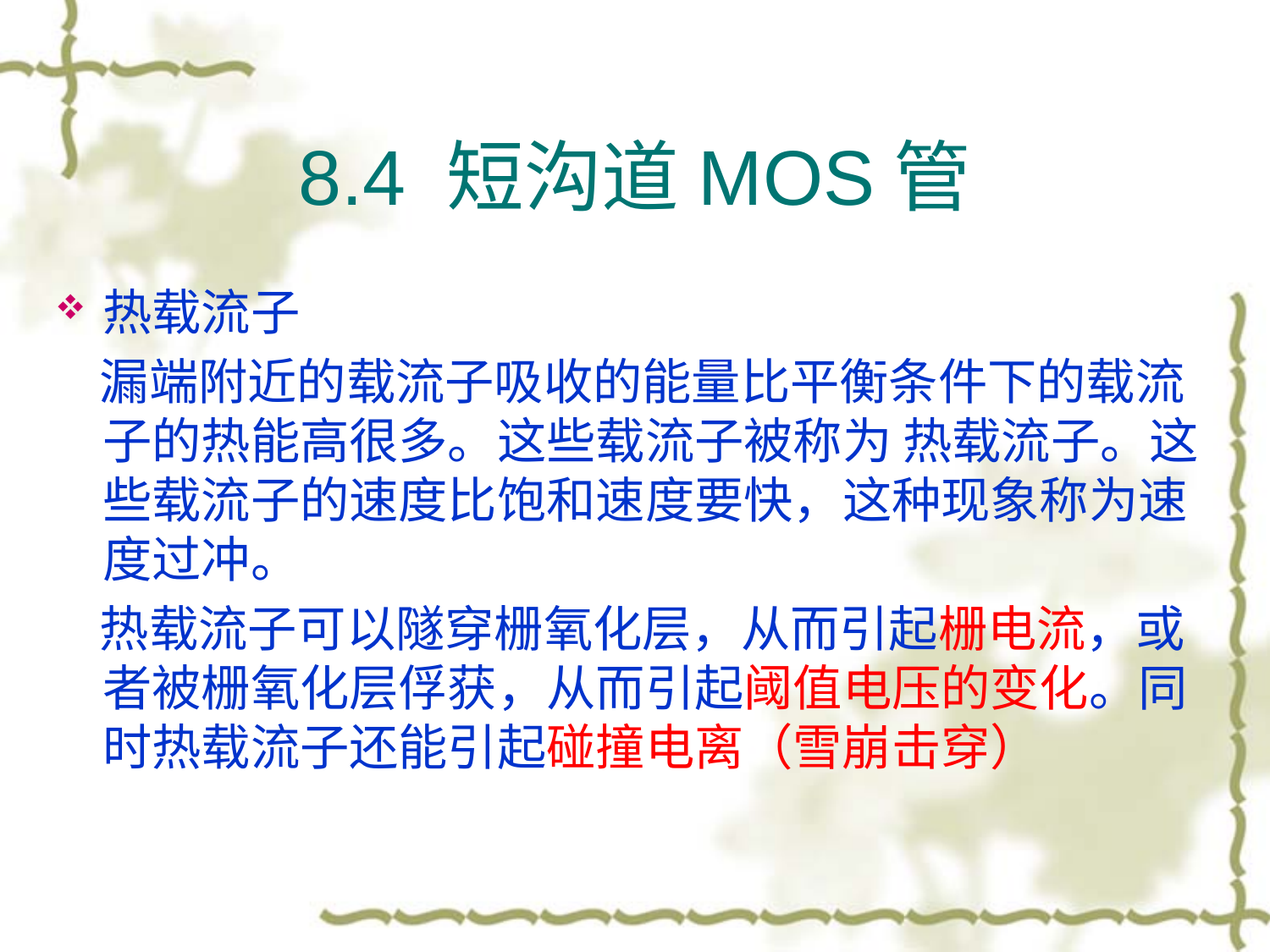

# 8.4 短沟道MOS管
热载流子
   漏端附近的载流子吸收的能量比平衡条件下的载流子的热能高很多。这些载流子被称为 热载流子。这些载流子的速度比饱和速度要快，这种现象称为速度过冲。
   热载流子可以隧穿栅氧化层，从而引起栅电流，或者被栅氧化层俘获，从而引起阈值电压的变化。同时热载流子还能引起碰撞电离（雪崩击穿）
25